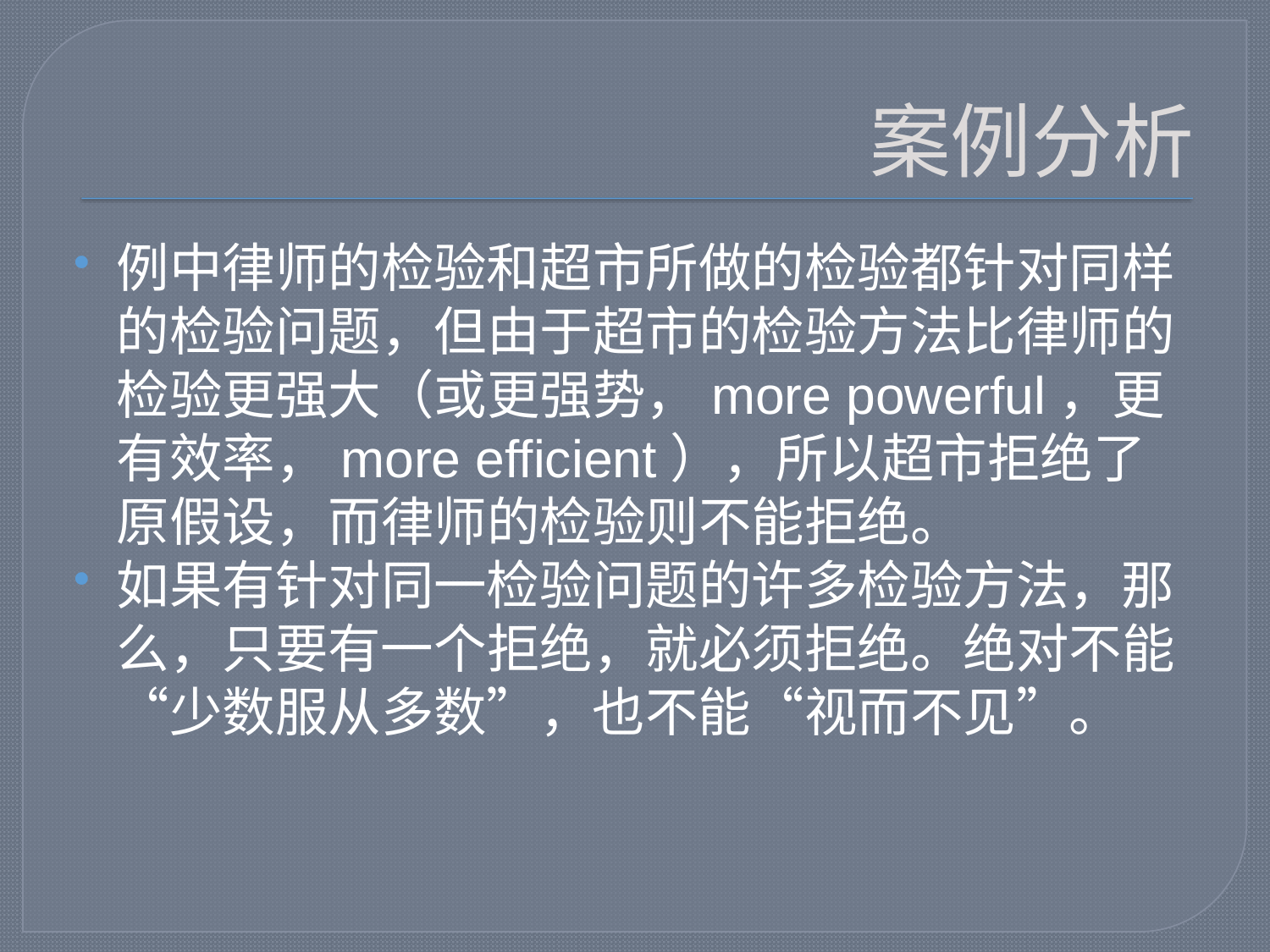

# 案例分析
例中律师的检验和超市所做的检验都针对同样的检验问题，但由于超市的检验方法比律师的检验更强大（或更强势，more powerful，更有效率，more efficient），所以超市拒绝了原假设，而律师的检验则不能拒绝。
如果有针对同一检验问题的许多检验方法，那么，只要有一个拒绝，就必须拒绝。绝对不能“少数服从多数”，也不能“视而不见”。